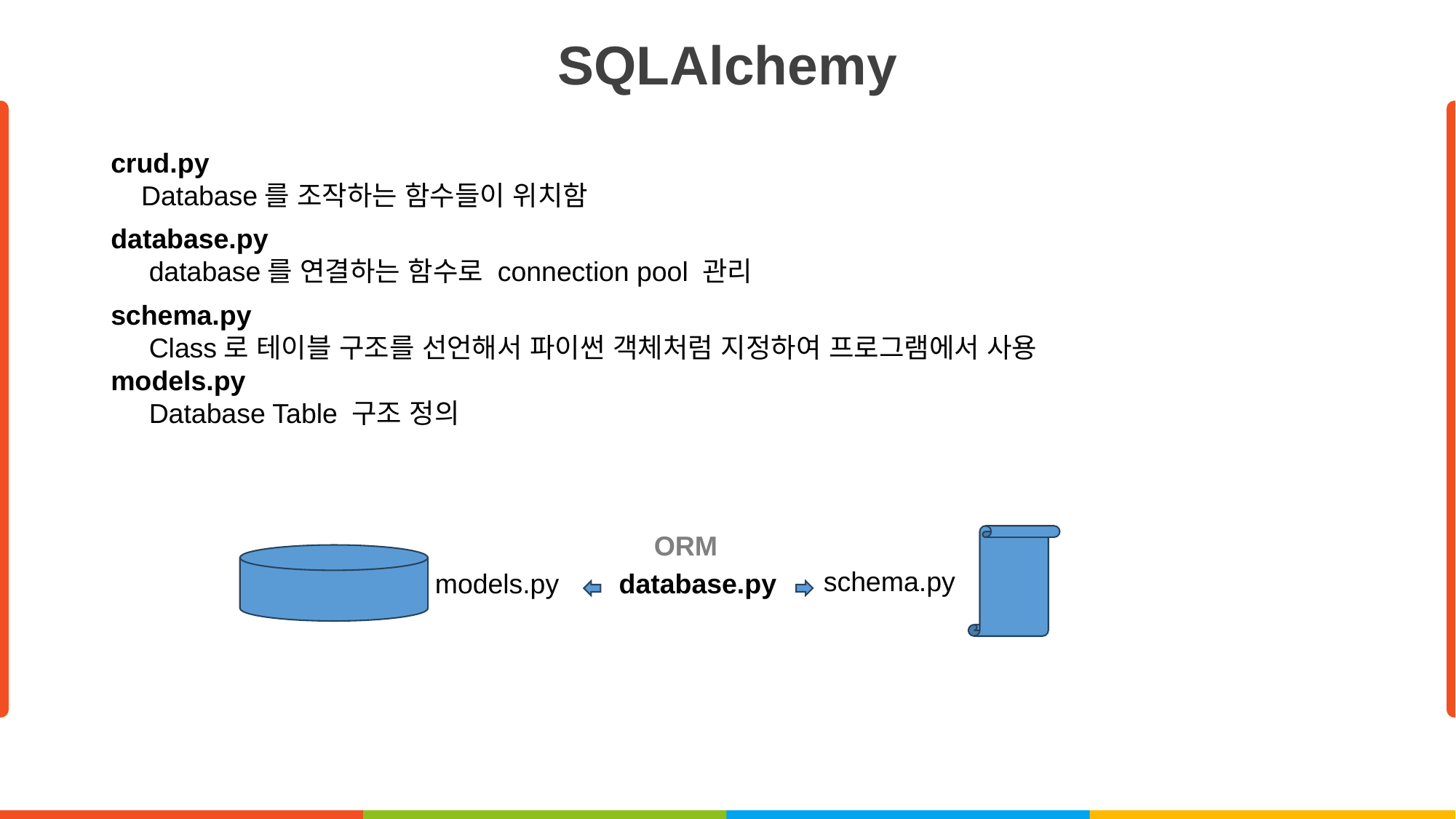

SQLAlchemy

crud.py
    Database를 조작하는 함수들이 위치함
database.py
     database를 연결하는 함수로 connection pool 관리
schema.py
     Class로 테이블 구조를 선언해서 파이썬 객체처럼 지정하여 프로그램에서 사용
models.py
     Database Table 구조 정의
ORM

schema.py
models.py
database.py